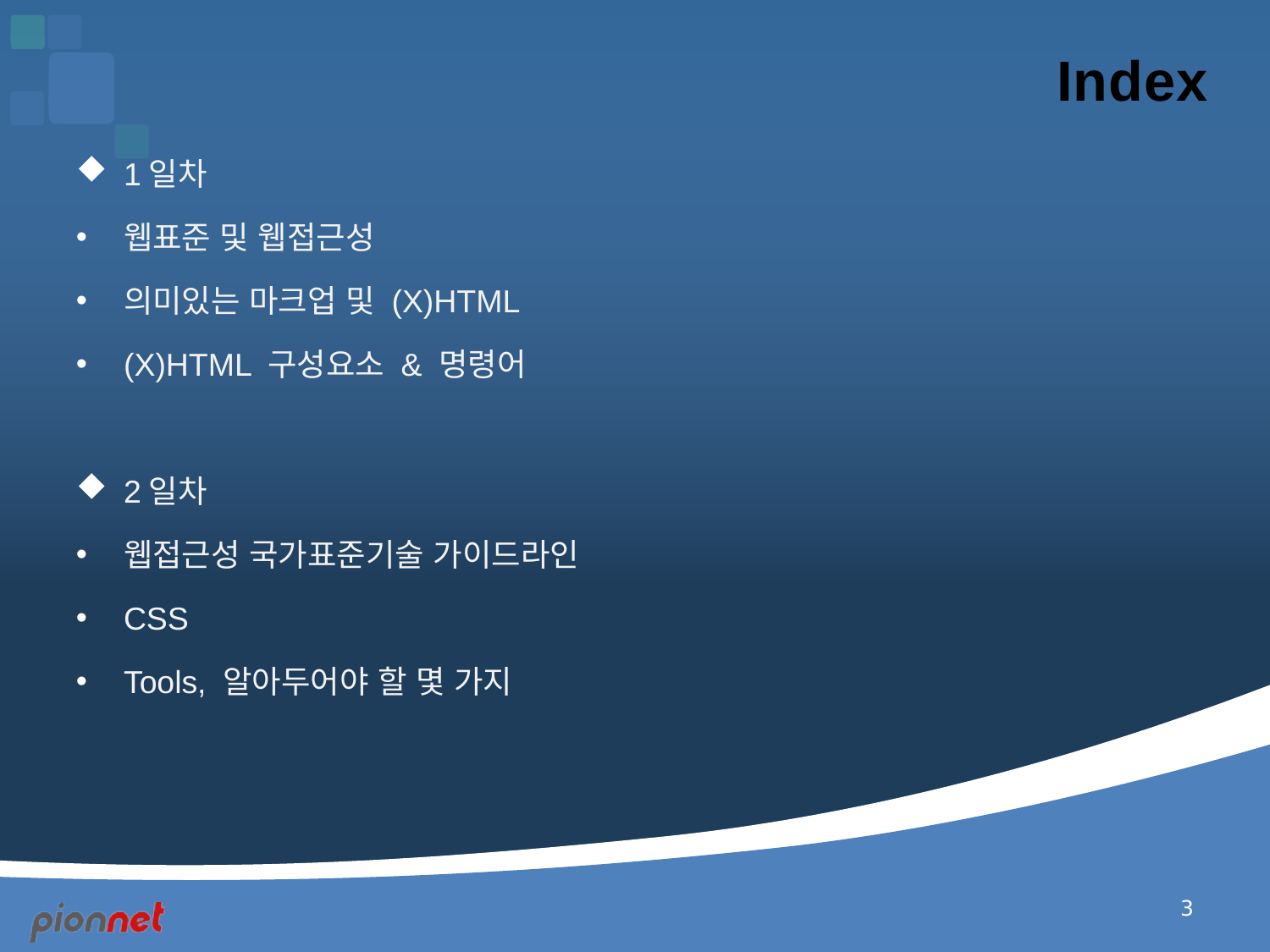

# Index
1일차
웹표준 및 웹접근성
의미있는 마크업 및 (X)HTML
(X)HTML 구성요소 & 명령어

2일차
웹접근성 국가표준기술 가이드라인
CSS
Tools, 알아두어야 할 몇 가지
3